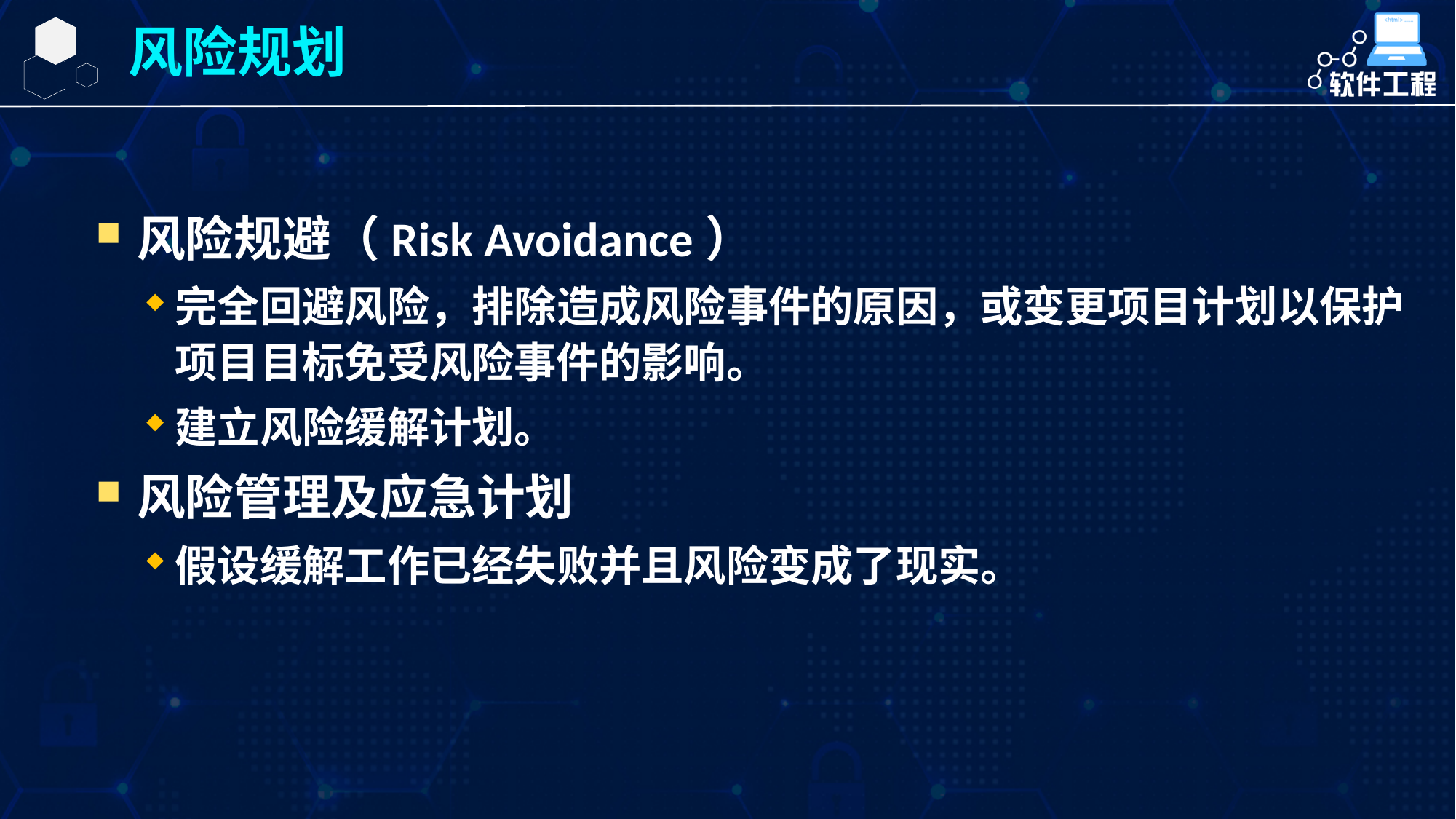

风险规划
风险规避（Risk Avoidance）
完全回避风险，排除造成风险事件的原因，或变更项目计划以保护项目目标免受风险事件的影响。
建立风险缓解计划。
风险管理及应急计划
假设缓解工作已经失败并且风险变成了现实。